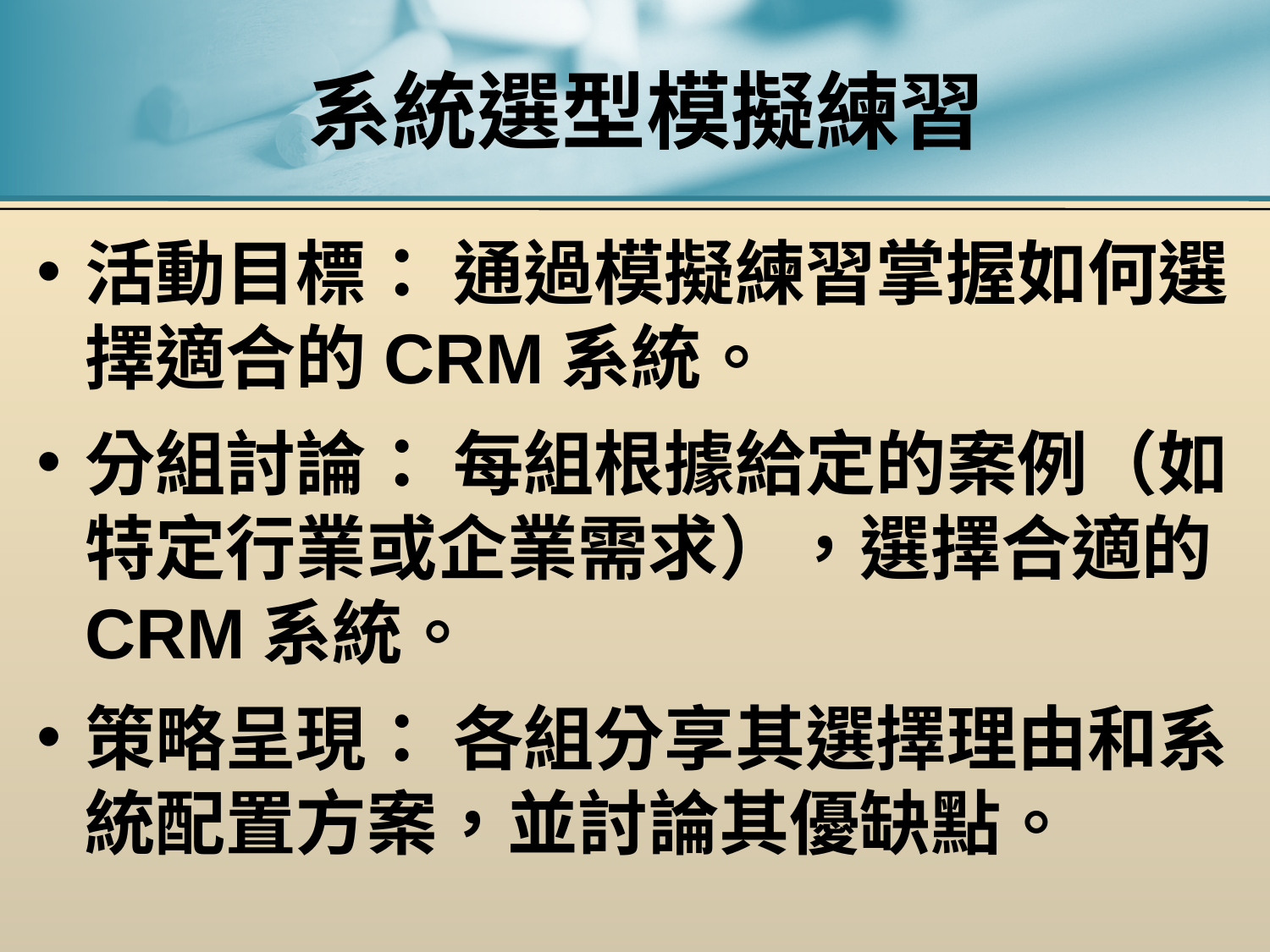

# 系統選型模擬練習
活動目標： 通過模擬練習掌握如何選擇適合的CRM系統。
分組討論： 每組根據給定的案例（如特定行業或企業需求），選擇合適的CRM系統。
策略呈現： 各組分享其選擇理由和系統配置方案，並討論其優缺點。